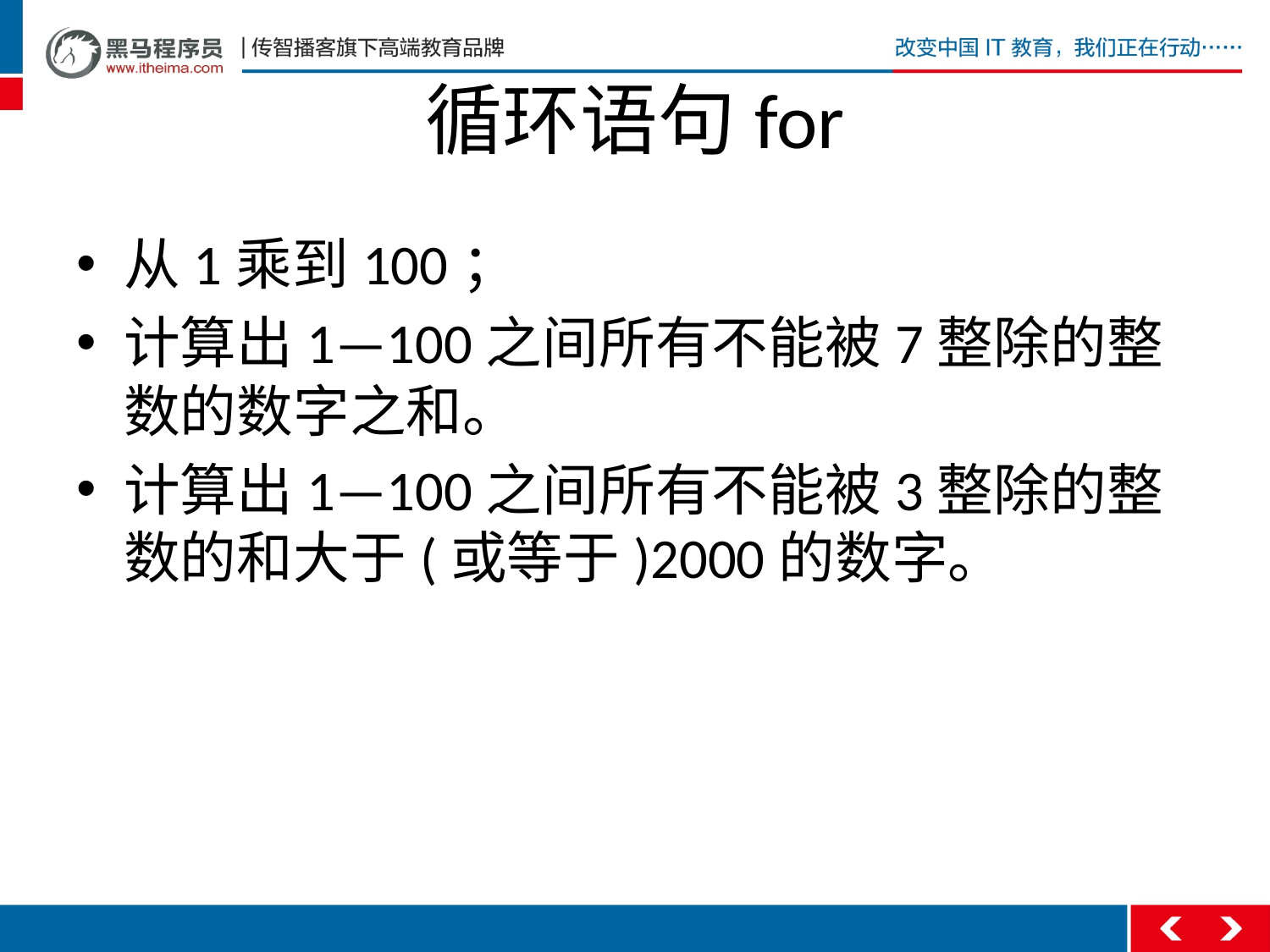

# 循环语句for
从1乘到100；
计算出1—100之间所有不能被7整除的整数的数字之和。
计算出1—100之间所有不能被3整除的整数的和大于(或等于)2000的数字。